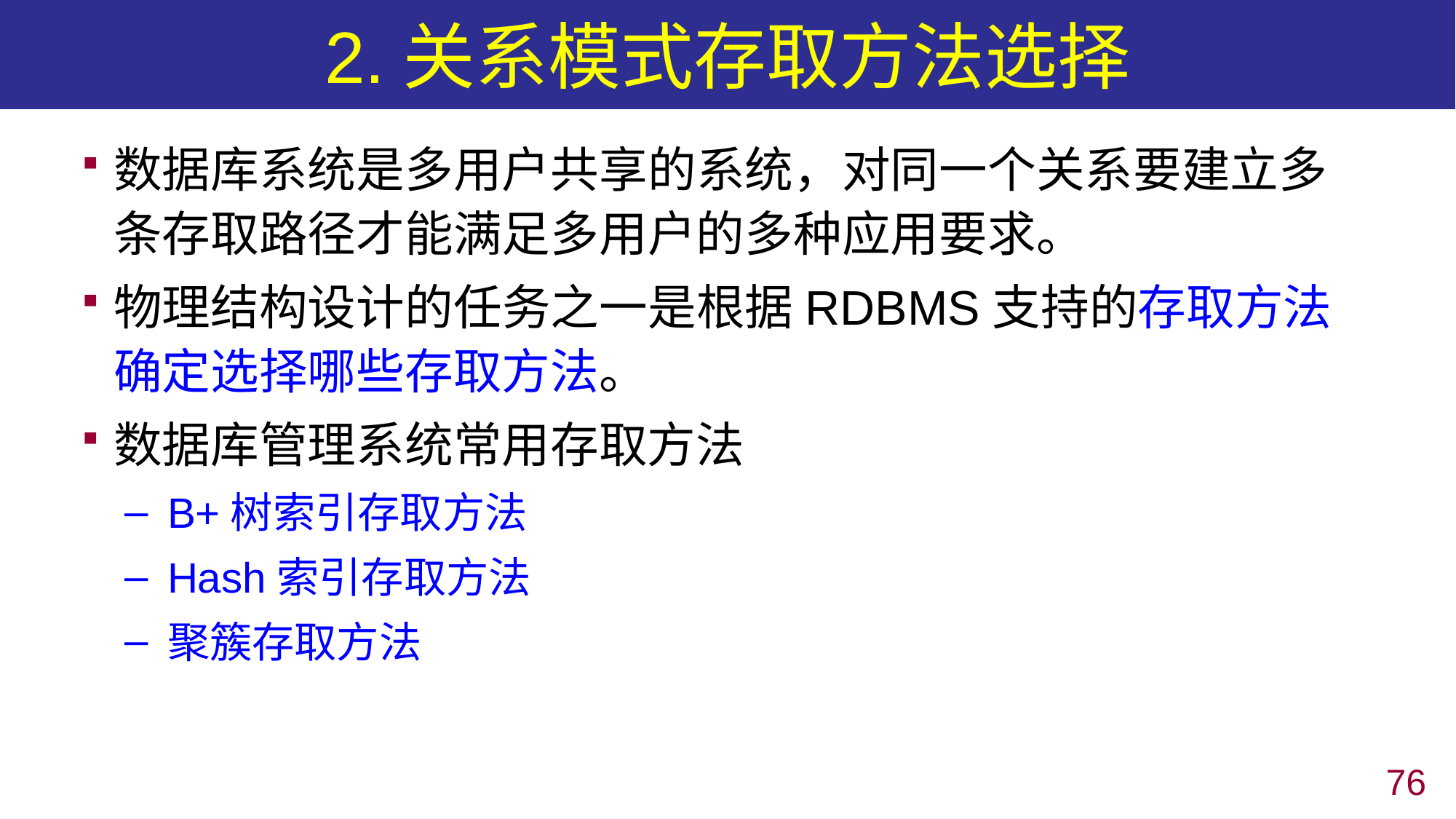

# 2.关系模式存取方法选择
数据库系统是多用户共享的系统，对同一个关系要建立多条存取路径才能满足多用户的多种应用要求。
物理结构设计的任务之一是根据RDBMS支持的存取方法确定选择哪些存取方法。
数据库管理系统常用存取方法
B+树索引存取方法
Hash索引存取方法
聚簇存取方法

76